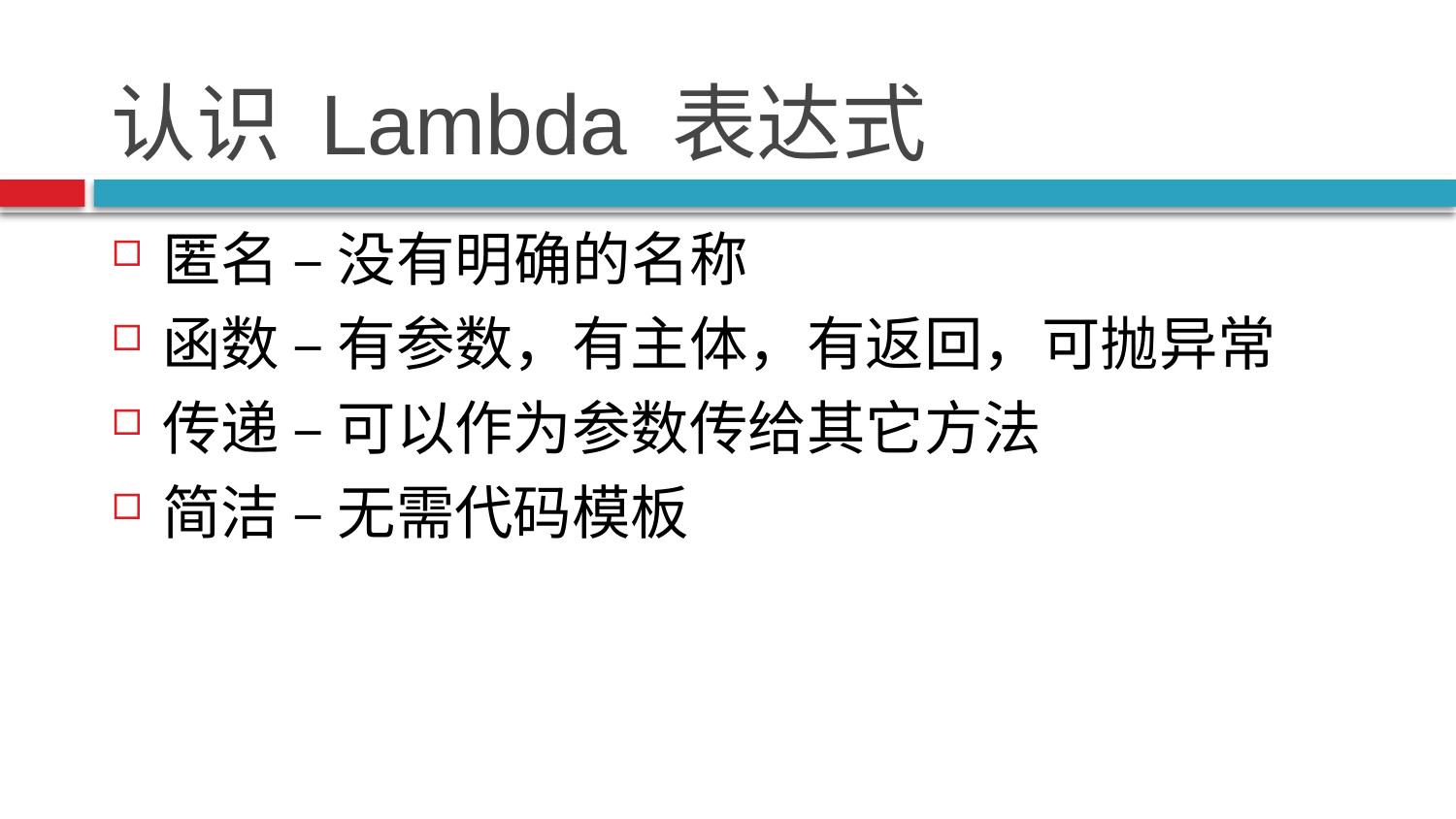

# 认识 Lambda 表达式
匿名 – 没有明确的名称
函数 – 有参数，有主体，有返回，可抛异常
传递 – 可以作为参数传给其它方法
简洁 – 无需代码模板